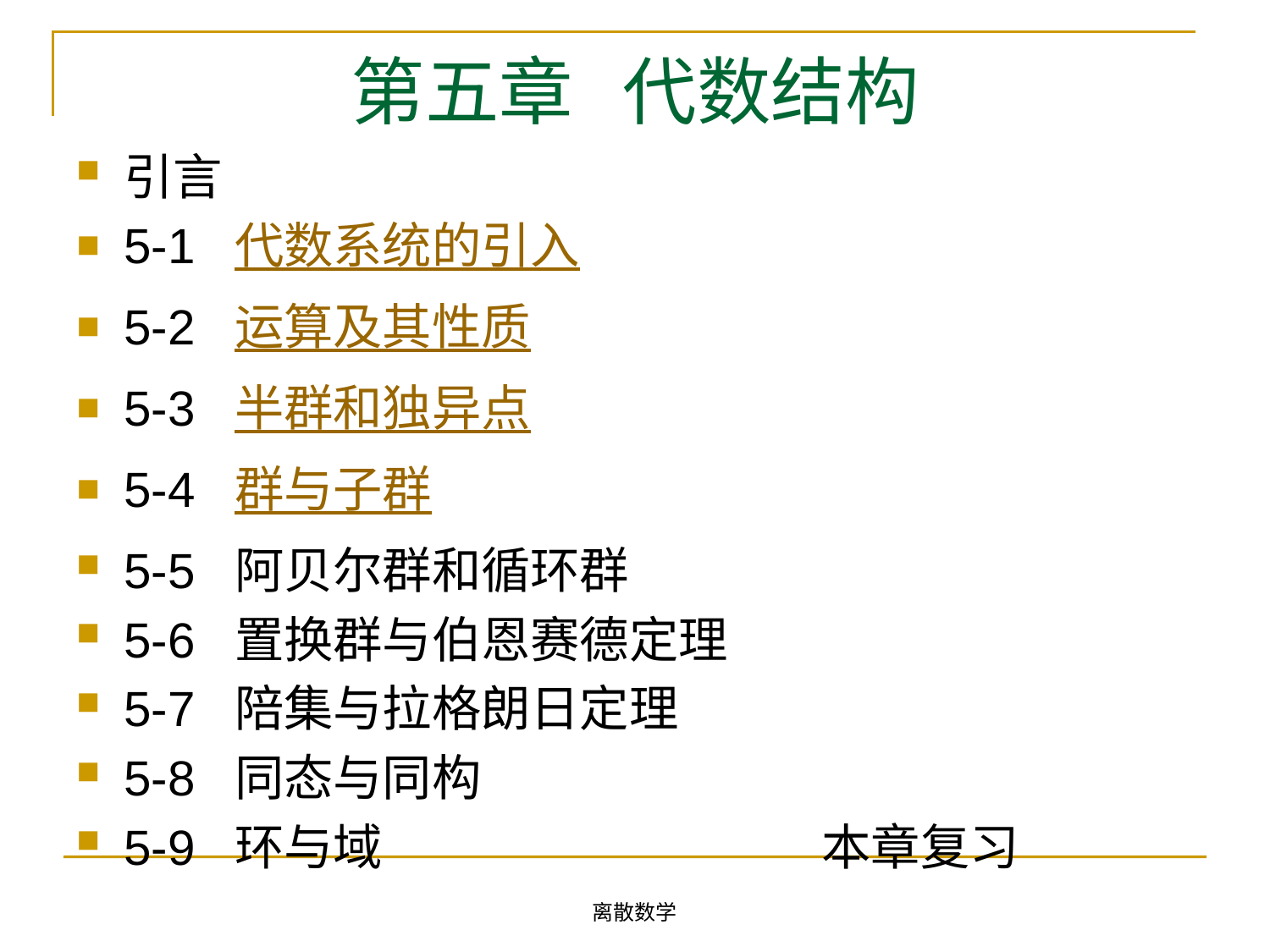

# 第五章   代数结构
引言
5-1  代数系统的引入
5-2  运算及其性质
5-3  半群和独异点
5-4  群与子群
5-5  阿贝尔群和循环群
5-6  置换群与伯恩赛德定理
5-7  陪集与拉格朗日定理
5-8  同态与同构
5-9  环与域                                        本章复习

2
离散数学